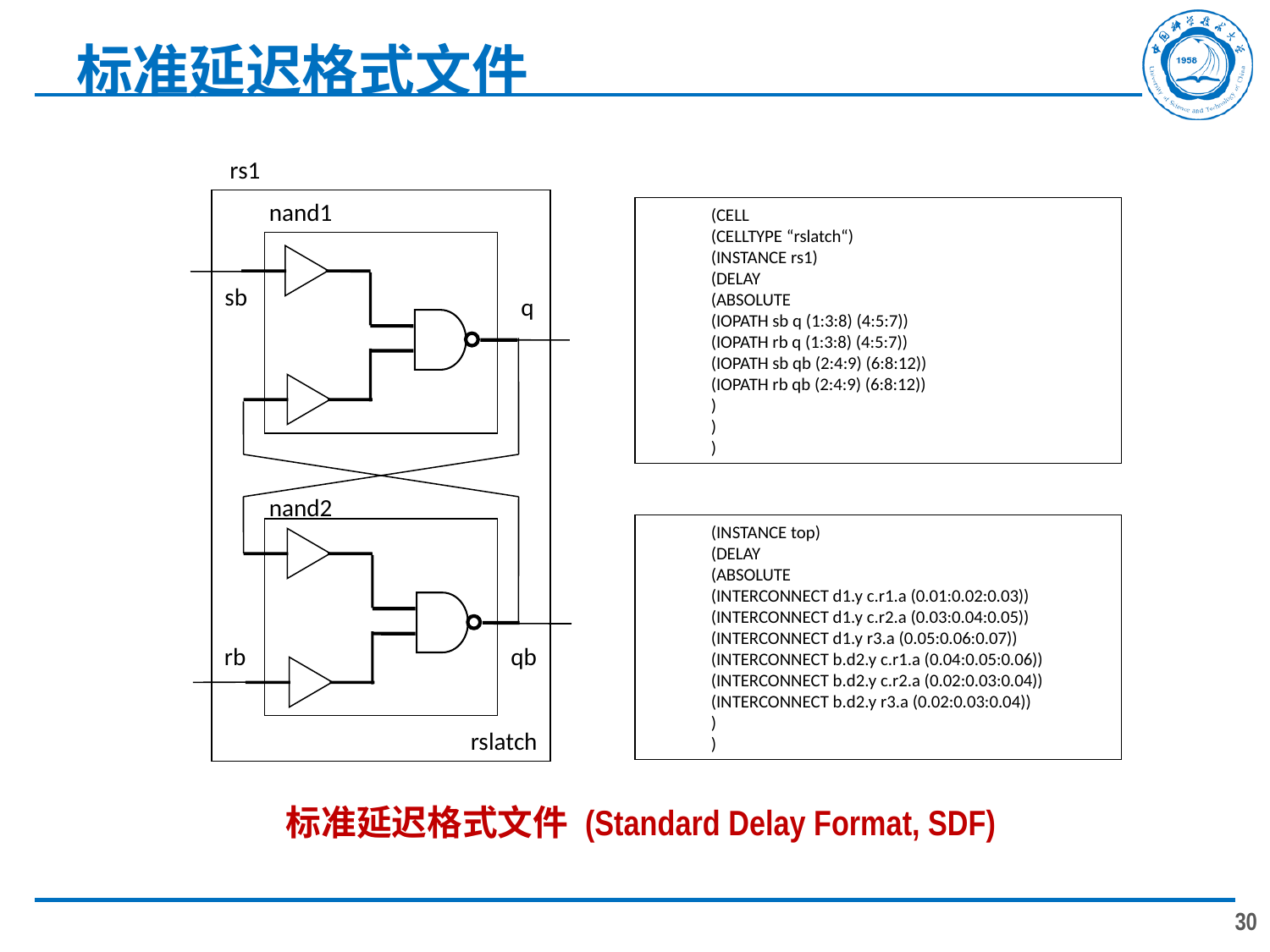

# 标准延迟格式文件
rs1

nand1

sb
q

nand2

rb
qb

rslatch
(CELL
(CELLTYPE “rslatch“)
(INSTANCE rs1)
(DELAY
(ABSOLUTE
(IOPATH sb q (1:3:8) (4:5:7))
(IOPATH rb q (1:3:8) (4:5:7))
(IOPATH sb qb (2:4:9) (6:8:12))
(IOPATH rb qb (2:4:9) (6:8:12))
)
)
)
(INSTANCE top)
(DELAY
(ABSOLUTE
(INTERCONNECT d1.y c.r1.a (0.01:0.02:0.03))
(INTERCONNECT d1.y c.r2.a (0.03:0.04:0.05))
(INTERCONNECT d1.y r3.a (0.05:0.06:0.07))
(INTERCONNECT b.d2.y c.r1.a (0.04:0.05:0.06))
(INTERCONNECT b.d2.y c.r2.a (0.02:0.03:0.04))
(INTERCONNECT b.d2.y r3.a (0.02:0.03:0.04))
)
)
标准延迟格式文件 (Standard Delay Format, SDF)

30